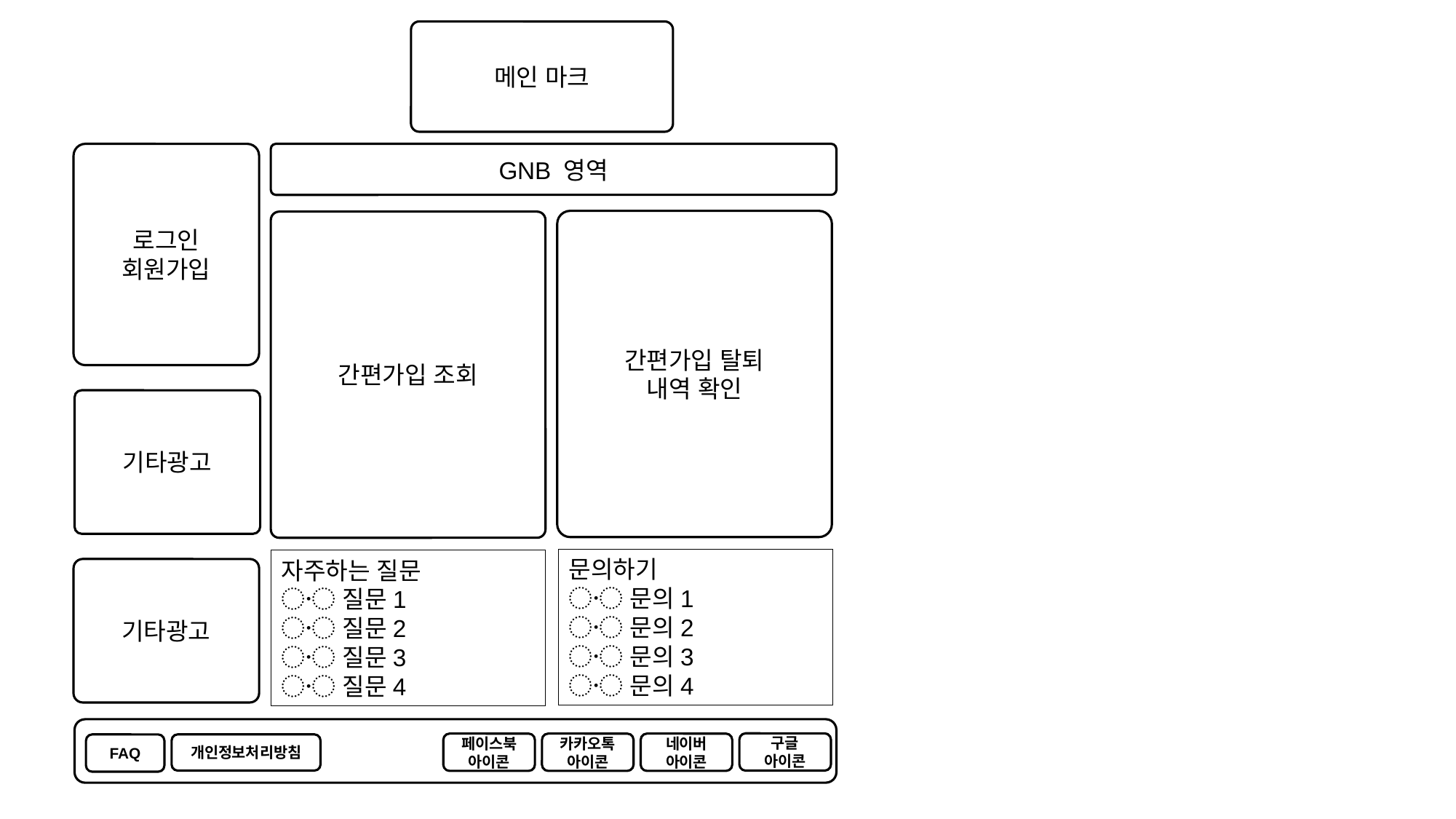

메인 마크
GNB 영역
로그인
회원가입
간편가입 탈퇴
내역 확인
간편가입 조회
기타광고
문의하기
〮 문의1
〮 문의2
〮 문의3
〮 문의4
자주하는 질문
〮 질문1
〮 질문2
〮 질문3
〮 질문4
기타광고

구글
아이콘
카카오톡
아이콘
네이버
아이콘
페이스북
아이콘
FAQ
개인정보처리방침